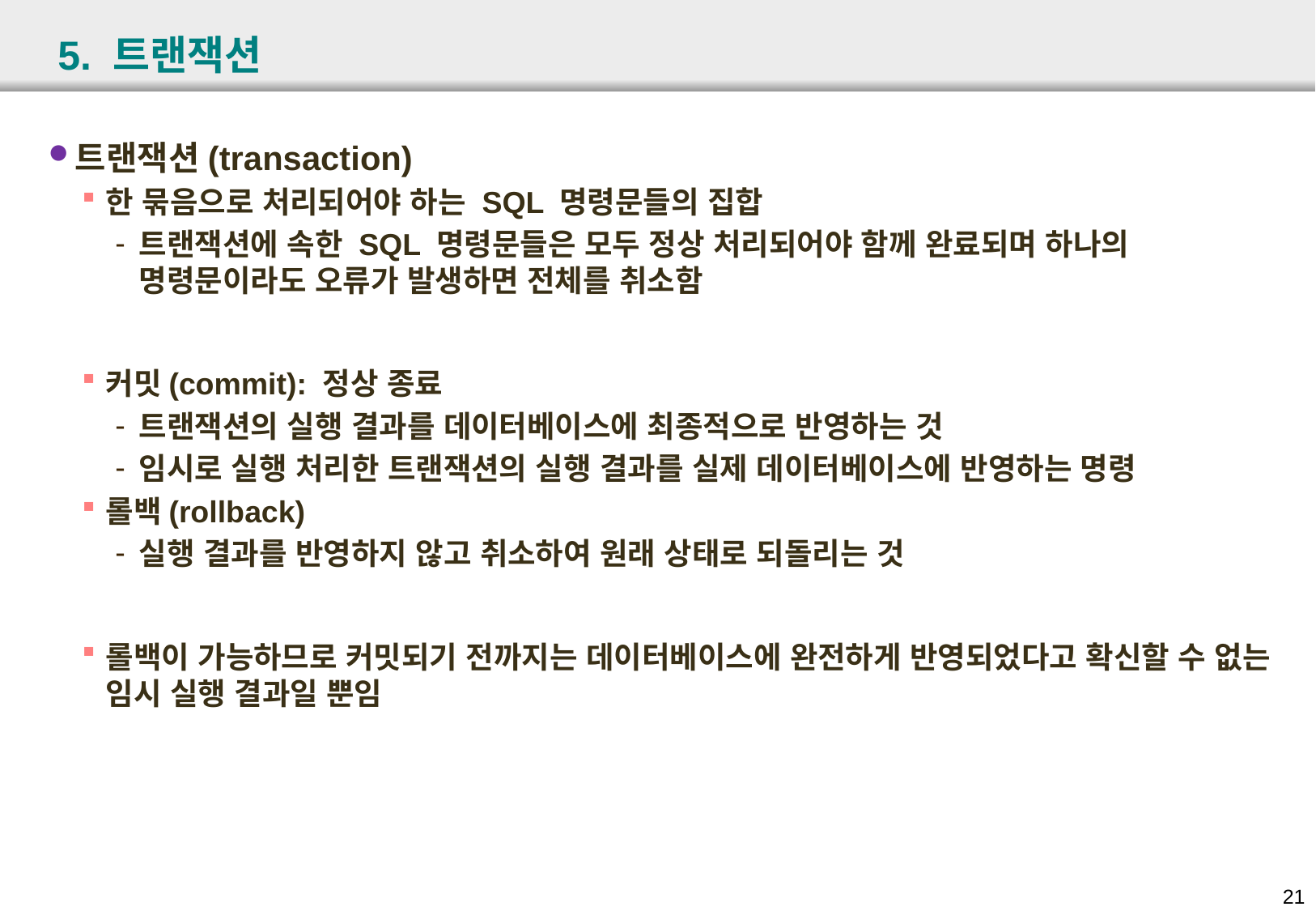

# 5. 트랜잭션
트랜잭션(transaction)
한 묶음으로 처리되어야 하는 SQL 명령문들의 집합
트랜잭션에 속한 SQL 명령문들은 모두 정상 처리되어야 함께 완료되며 하나의 명령문이라도 오류가 발생하면 전체를 취소함

커밋(commit): 정상 종료
트랜잭션의 실행 결과를 데이터베이스에 최종적으로 반영하는 것
임시로 실행 처리한 트랜잭션의 실행 결과를 실제 데이터베이스에 반영하는 명령
롤백(rollback)
실행 결과를 반영하지 않고 취소하여 원래 상태로 되돌리는 것

롤백이 가능하므로 커밋되기 전까지는 데이터베이스에 완전하게 반영되었다고 확신할 수 없는 임시 실행 결과일 뿐임